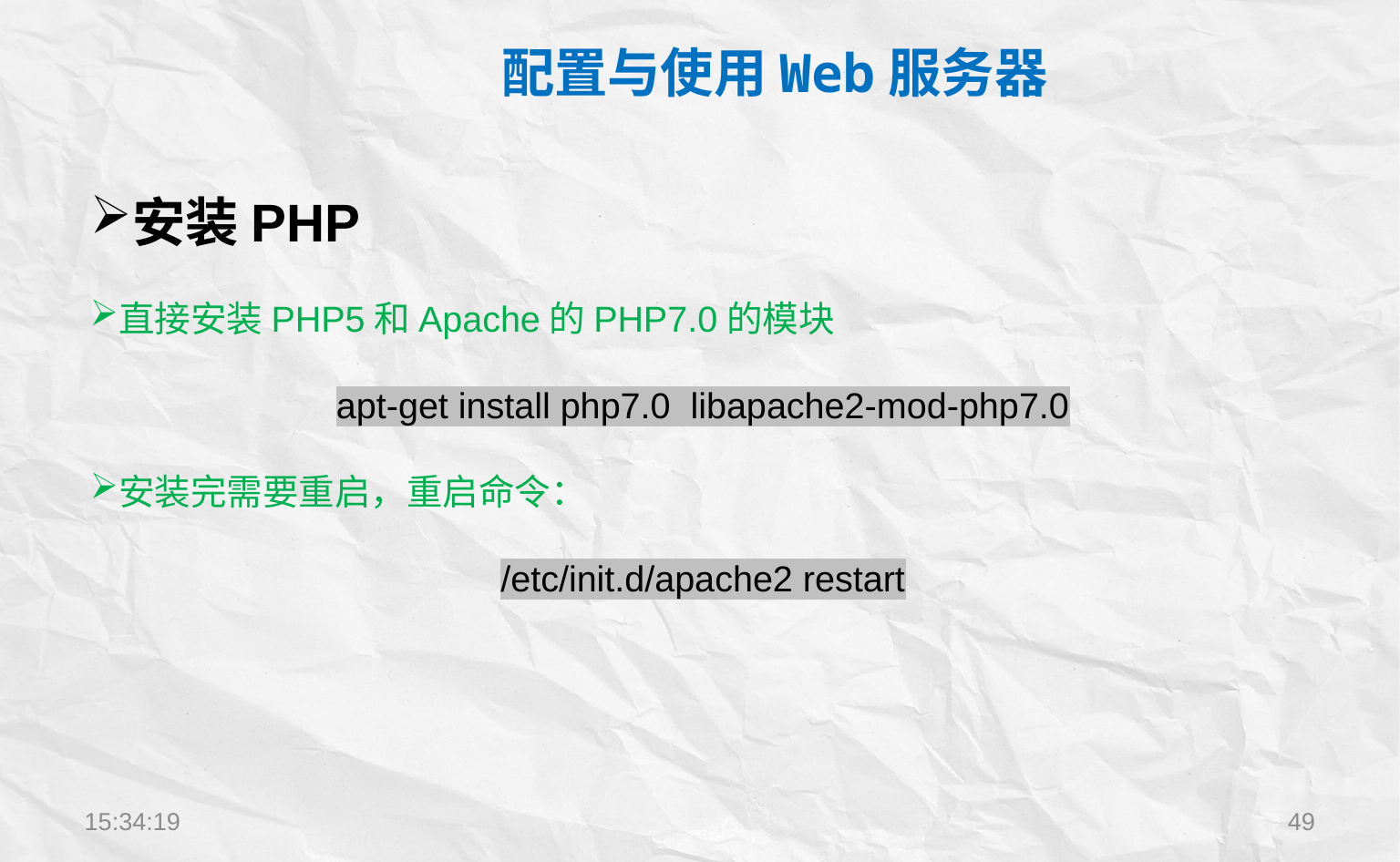

配置与使用Web服务器
安装PHP
直接安装PHP5和Apache的PHP7.0的模块
apt-get install php7.0  libapache2-mod-php7.0
安装完需要重启，重启命令：
/etc/init.d/apache2 restart

15:34:19
49